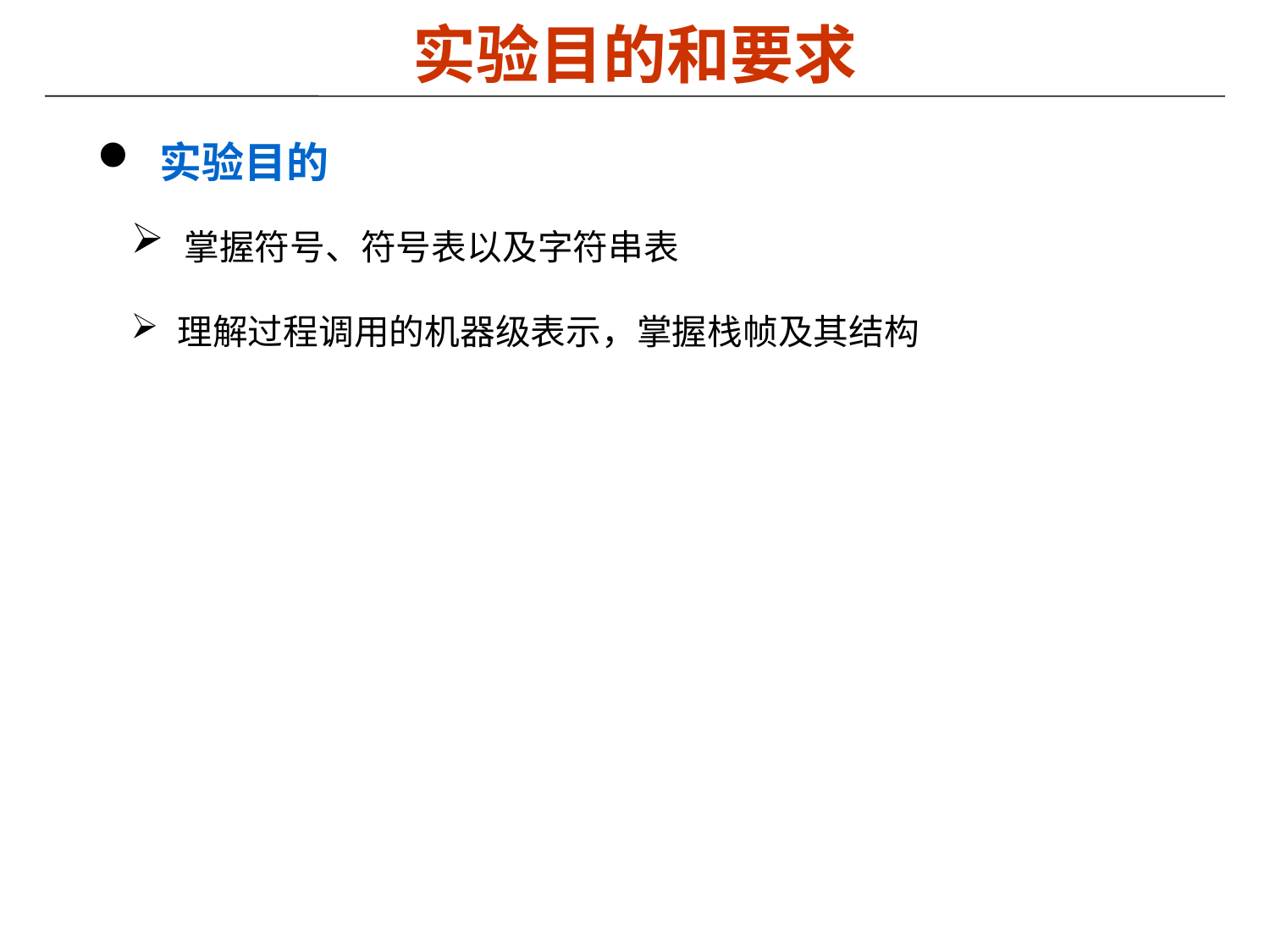

# 实验目的和要求
 实验目的
 掌握符号、符号表以及字符串表
 理解过程调用的机器级表示，掌握栈帧及其结构